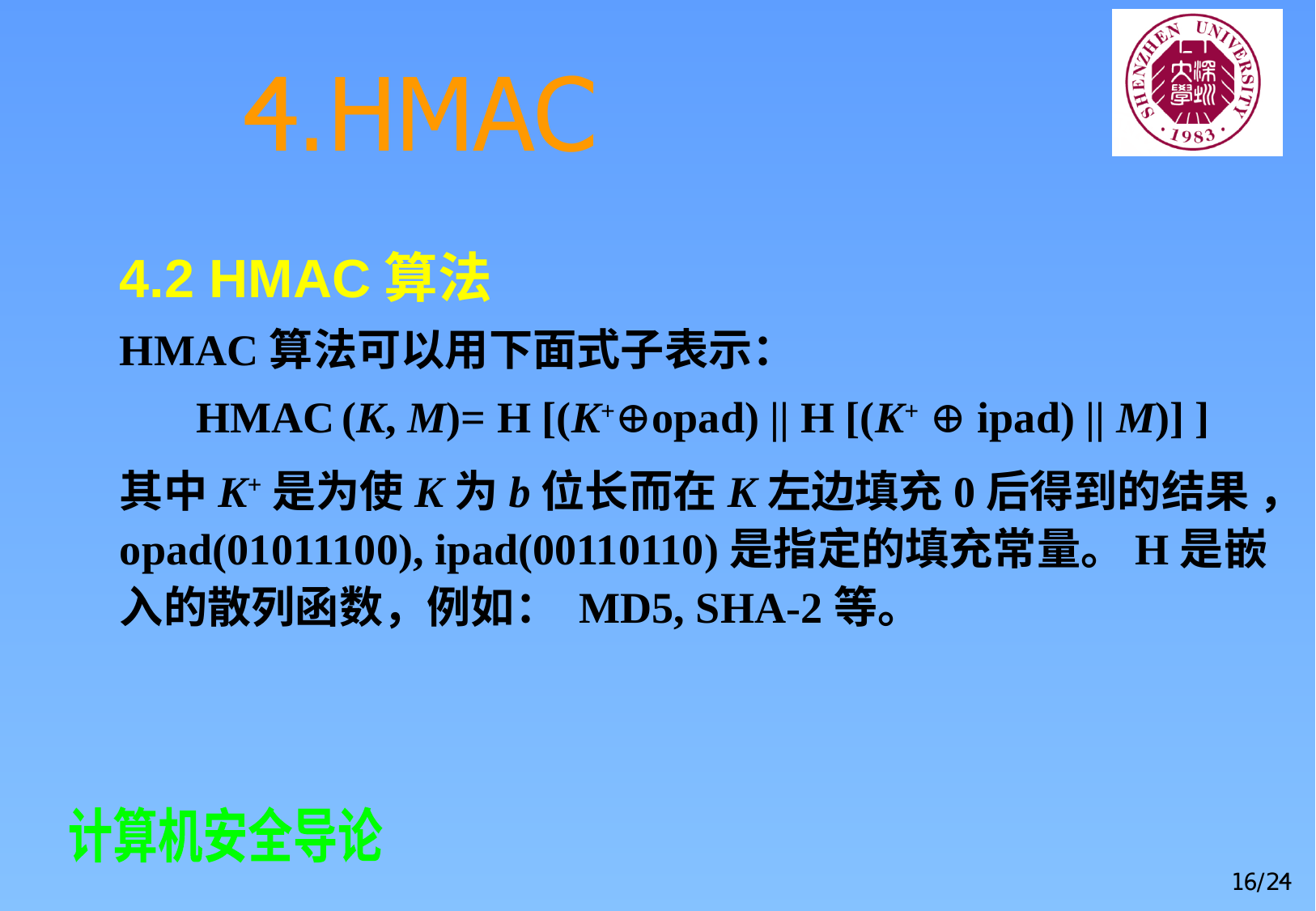

# 4.HMAC
4.2 HMAC算法
HMAC算法可以用下面式子表示：
       HMAC (K, M)= H [(K+⊕opad) || H [(K+ ⊕ ipad) || M)] ]
其中K+是为使K为b位长而在K左边填充0后得到的结果 ，opad(01011100), ipad(00110110)是指定的填充常量。H是嵌入的散列函数，例如： MD5, SHA-2等。

16/24